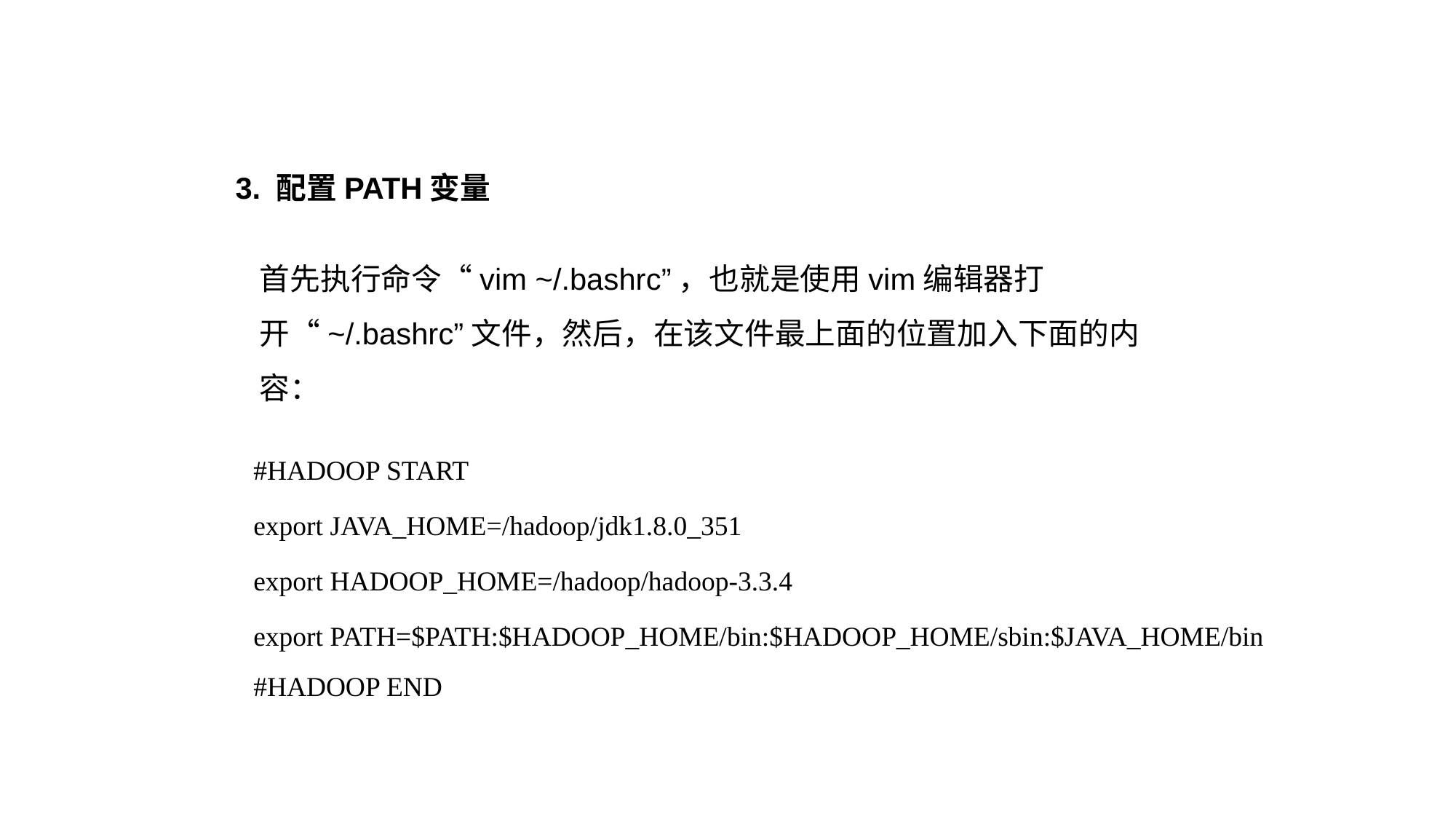

3. 配置PATH变量
首先执行命令“vim ~/.bashrc”，也就是使用vim编辑器打开“~/.bashrc”文件，然后，在该文件最上面的位置加入下面的内容：
#HADOOP START
export JAVA_HOME=/hadoop/jdk1.8.0_351
export HADOOP_HOME=/hadoop/hadoop-3.3.4
export PATH=$PATH:$HADOOP_HOME/bin:$HADOOP_HOME/sbin:$JAVA_HOME/bin
#HADOOP END